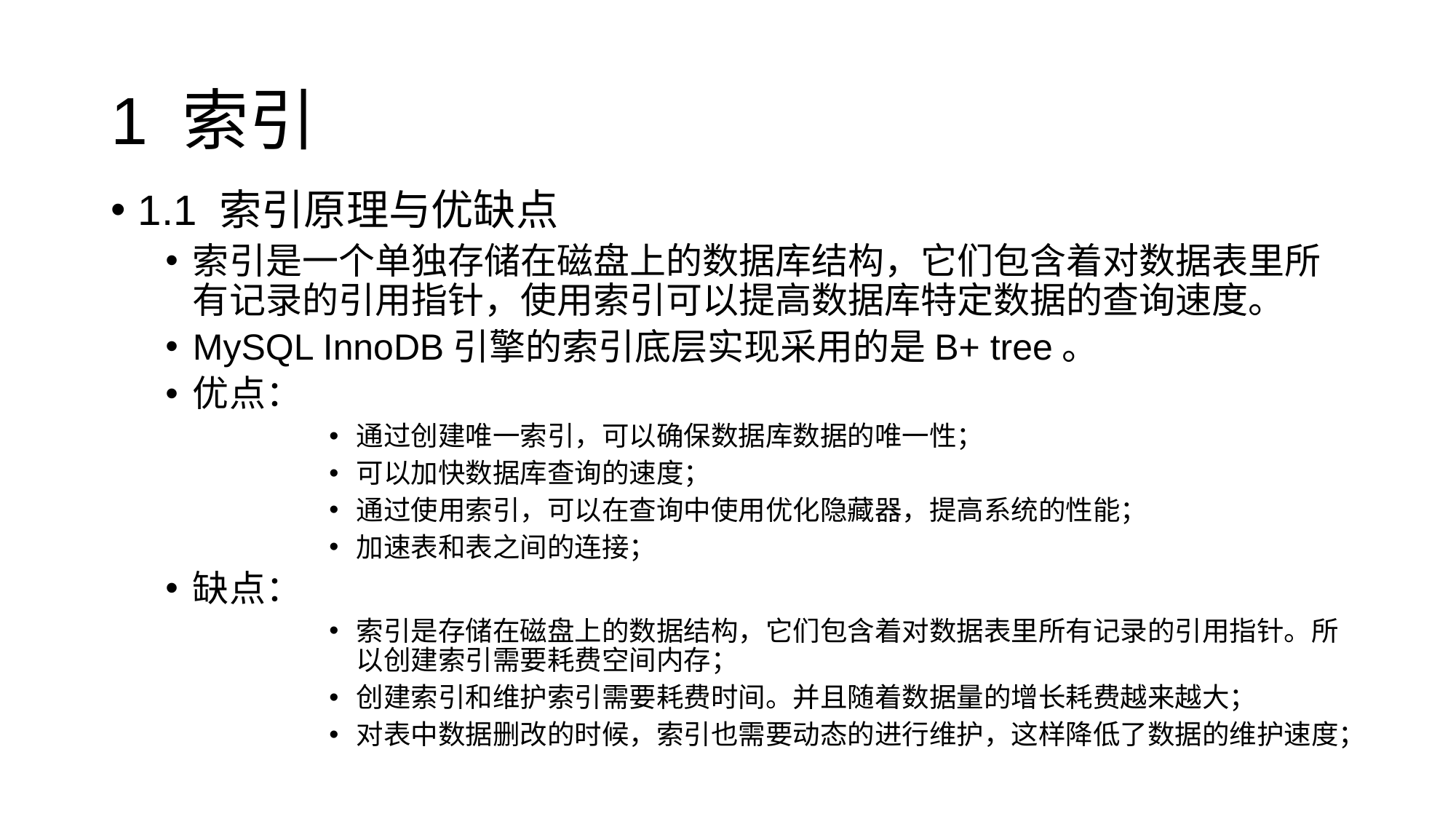

# 1 索引
1.1 索引原理与优缺点
索引是一个单独存储在磁盘上的数据库结构，它们包含着对数据表里所有记录的引用指针，使用索引可以提高数据库特定数据的查询速度。
MySQL InnoDB引擎的索引底层实现采用的是B+ tree。
优点：
通过创建唯一索引，可以确保数据库数据的唯一性；
可以加快数据库查询的速度；
通过使用索引，可以在查询中使用优化隐藏器，提高系统的性能；
加速表和表之间的连接；
缺点：
索引是存储在磁盘上的数据结构，它们包含着对数据表里所有记录的引用指针。所以创建索引需要耗费空间内存；
创建索引和维护索引需要耗费时间。并且随着数据量的增长耗费越来越大；
对表中数据删改的时候，索引也需要动态的进行维护，这样降低了数据的维护速度；